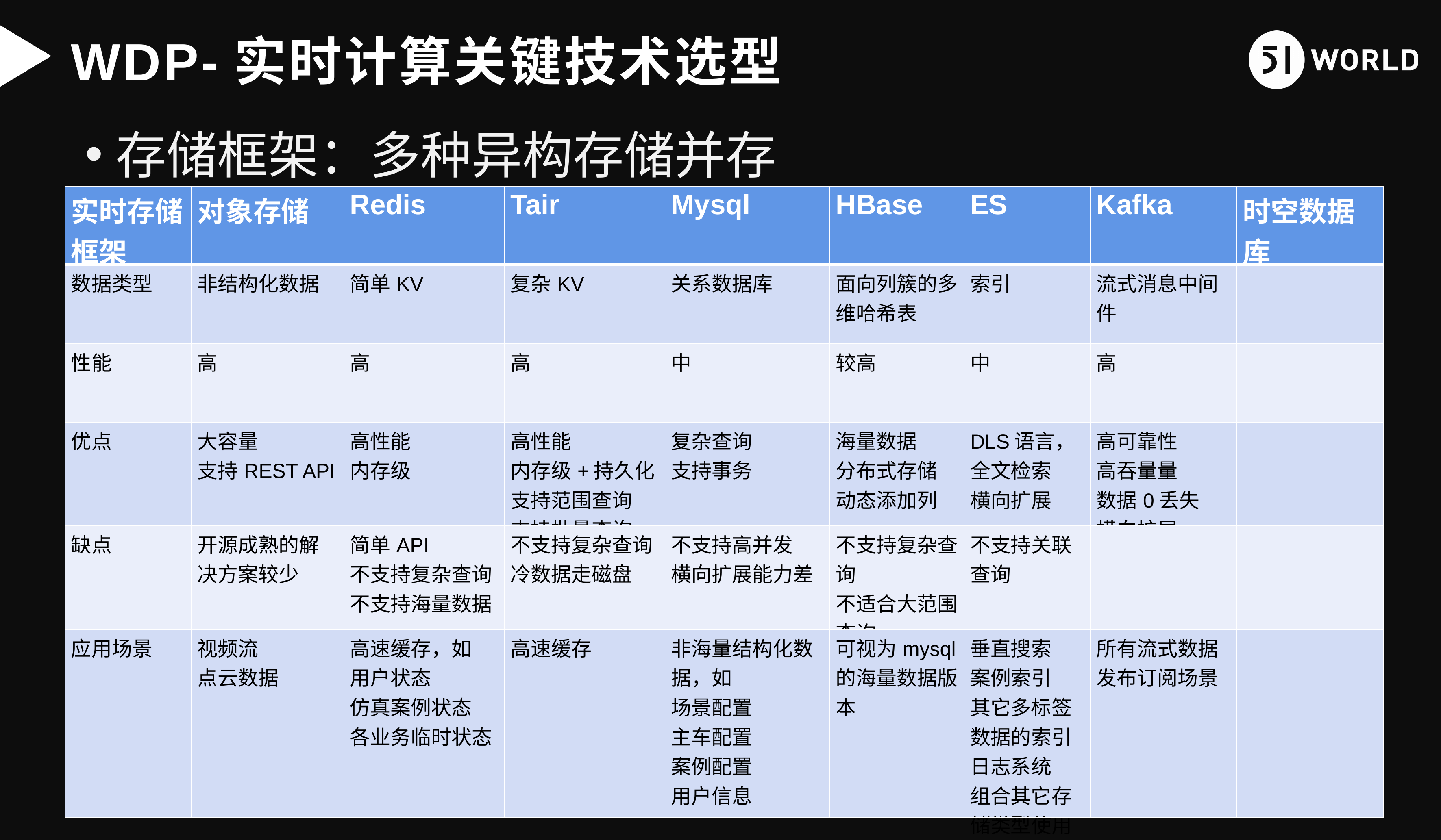

WDP-实时计算关键技术选型
存储框架：多种异构存储并存

| 实时存储框架 | 对象存储 | Redis | Tair | Mysql | HBase | ES | Kafka | 时空数据库 |
| --- | --- | --- | --- | --- | --- | --- | --- | --- |
| 数据类型 | 非结构化数据 | 简单KV | 复杂KV | 关系数据库 | 面向列簇的多维哈希表 | 索引 | 流式消息中间件 |  |
| 性能 | 高 | 高 | 高 | 中 | 较高 | 中 | 高 |  |
| 优点 | 大容量 支持REST API | 高性能 内存级 | 高性能 内存级+持久化 支持范围查询 支持批量查询 | 复杂查询 支持事务 | 海量数据 分布式存储 动态添加列 | DLS语言，全文检索 横向扩展 | 高可靠性 高吞量量 数据0丢失 横向扩展 |  |
| 缺点 | 开源成熟的解决方案较少 | 简单API 不支持复杂查询 不支持海量数据 | 不支持复杂查询 冷数据走磁盘 | 不支持高并发 横向扩展能力差 | 不支持复杂查询 不适合大范围查询 | 不支持关联查询 |  |  |
| 应用场景 | 视频流 点云数据 | 高速缓存，如 用户状态 仿真案例状态 各业务临时状态 | 高速缓存 | 非海量结构化数据，如 场景配置 主车配置 案例配置 用户信息 | 可视为mysql的海量数据版本 | 垂直搜索 案例索引 其它多标签数据的索引 日志系统 组合其它存储类型使用 | 所有流式数据发布订阅场景 |  |